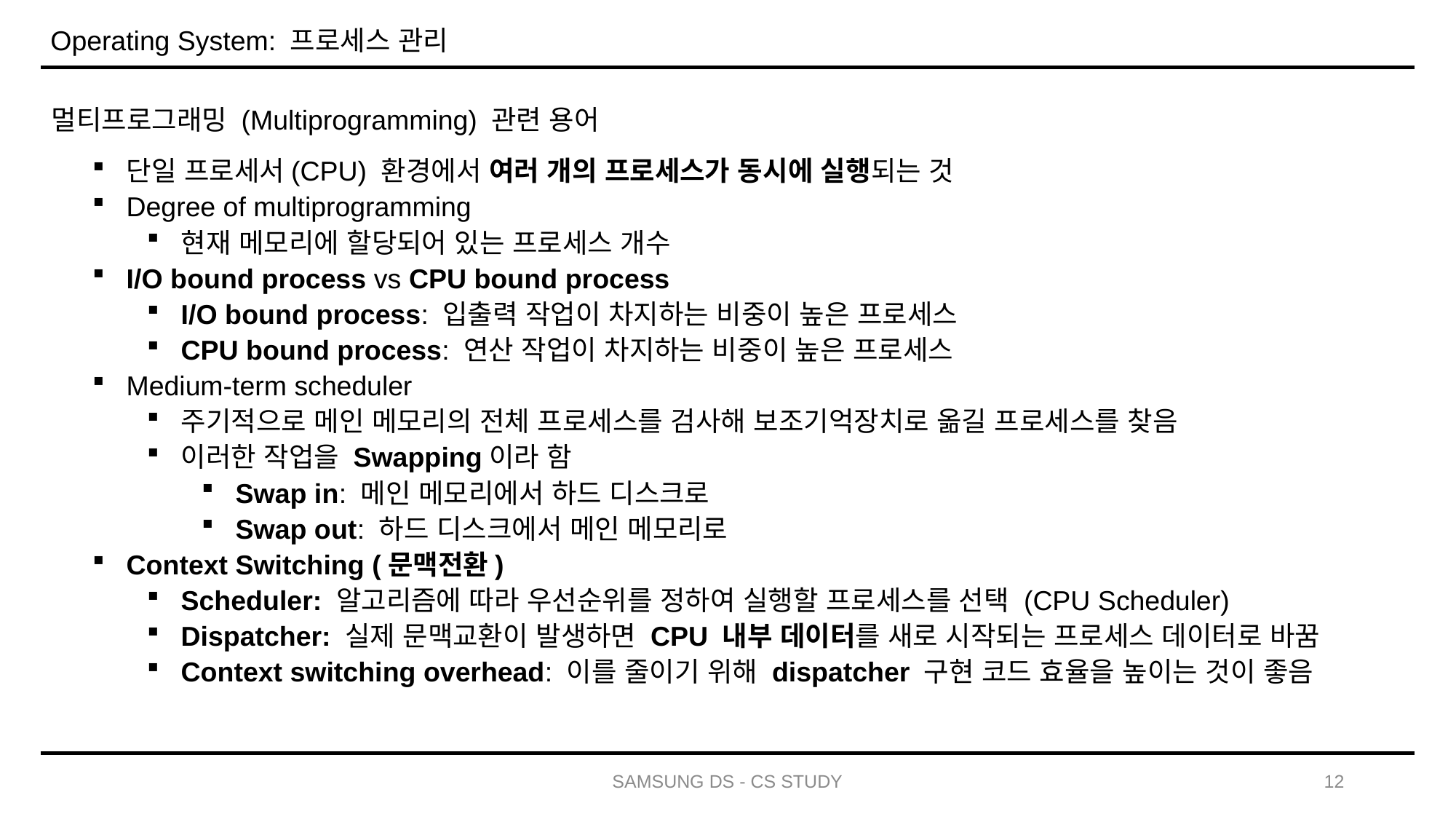

Operating System: 프로세스 관리
멀티프로그래밍 (Multiprogramming) 관련 용어
단일 프로세서(CPU) 환경에서 여러 개의 프로세스가 동시에 실행되는 것
Degree of multiprogramming
현재 메모리에 할당되어 있는 프로세스 개수
I/O bound process vs CPU bound process
I/O bound process: 입출력 작업이 차지하는 비중이 높은 프로세스
CPU bound process: 연산 작업이 차지하는 비중이 높은 프로세스
Medium-term scheduler
주기적으로 메인 메모리의 전체 프로세스를 검사해 보조기억장치로 옮길 프로세스를 찾음
이러한 작업을 Swapping이라 함
Swap in: 메인 메모리에서 하드 디스크로
Swap out: 하드 디스크에서 메인 메모리로
Context Switching (문맥전환)
Scheduler: 알고리즘에 따라 우선순위를 정하여 실행할 프로세스를 선택 (CPU Scheduler)
Dispatcher: 실제 문맥교환이 발생하면 CPU 내부 데이터를 새로 시작되는 프로세스 데이터로 바꿈
Context switching overhead: 이를 줄이기 위해 dispatcher 구현 코드 효율을 높이는 것이 좋음
SAMSUNG DS - CS STUDY
12